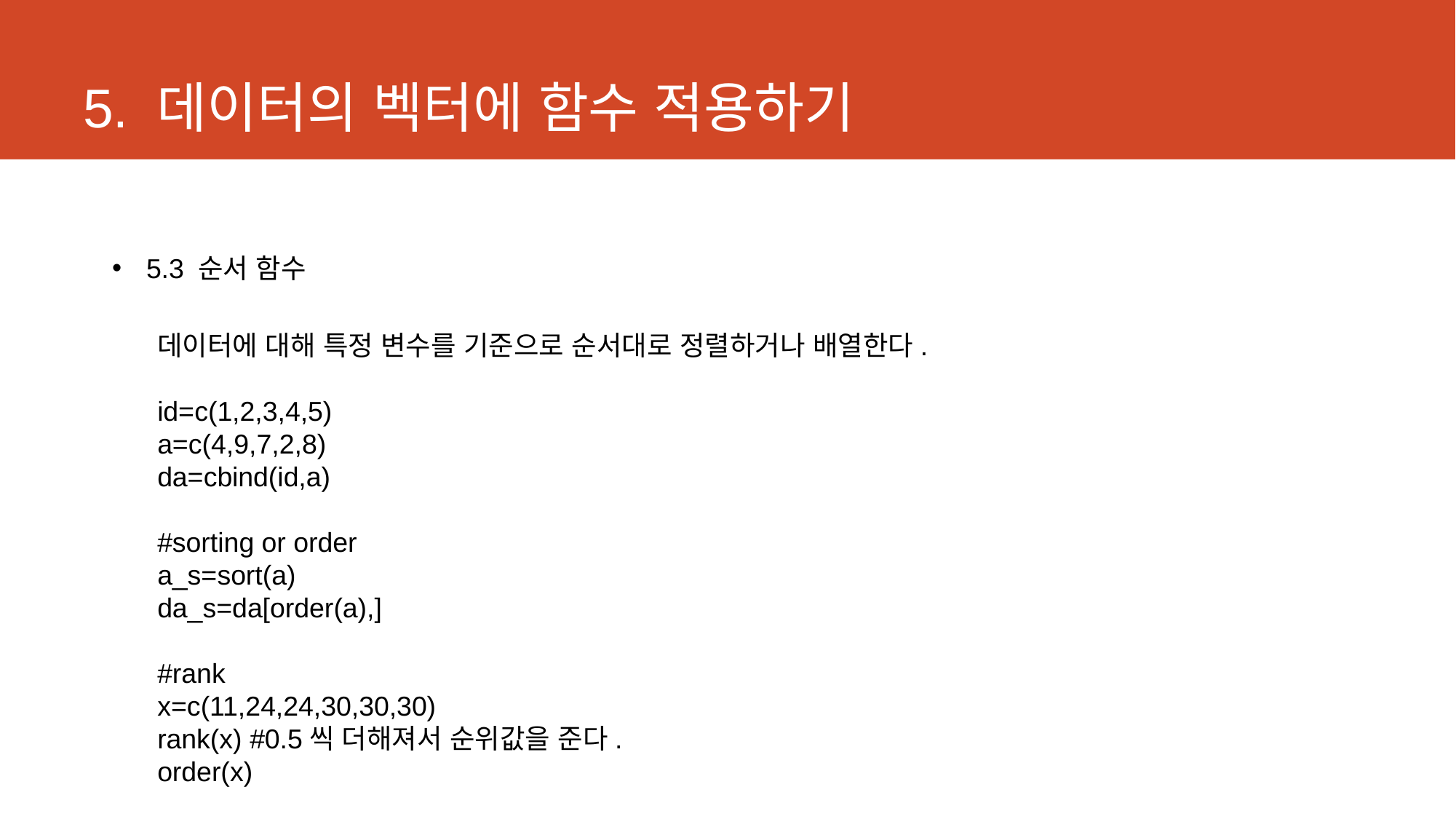

# 5. 데이터의 벡터에 함수 적용하기
5.3 순서 함수
데이터에 대해 특정 변수를 기준으로 순서대로 정렬하거나 배열한다.

id=c(1,2,3,4,5)
a=c(4,9,7,2,8)
da=cbind(id,a)

#sorting or order
a_s=sort(a)
da_s=da[order(a),]

#rank
x=c(11,24,24,30,30,30)
rank(x) #0.5씩 더해져서 순위값을 준다.
order(x)